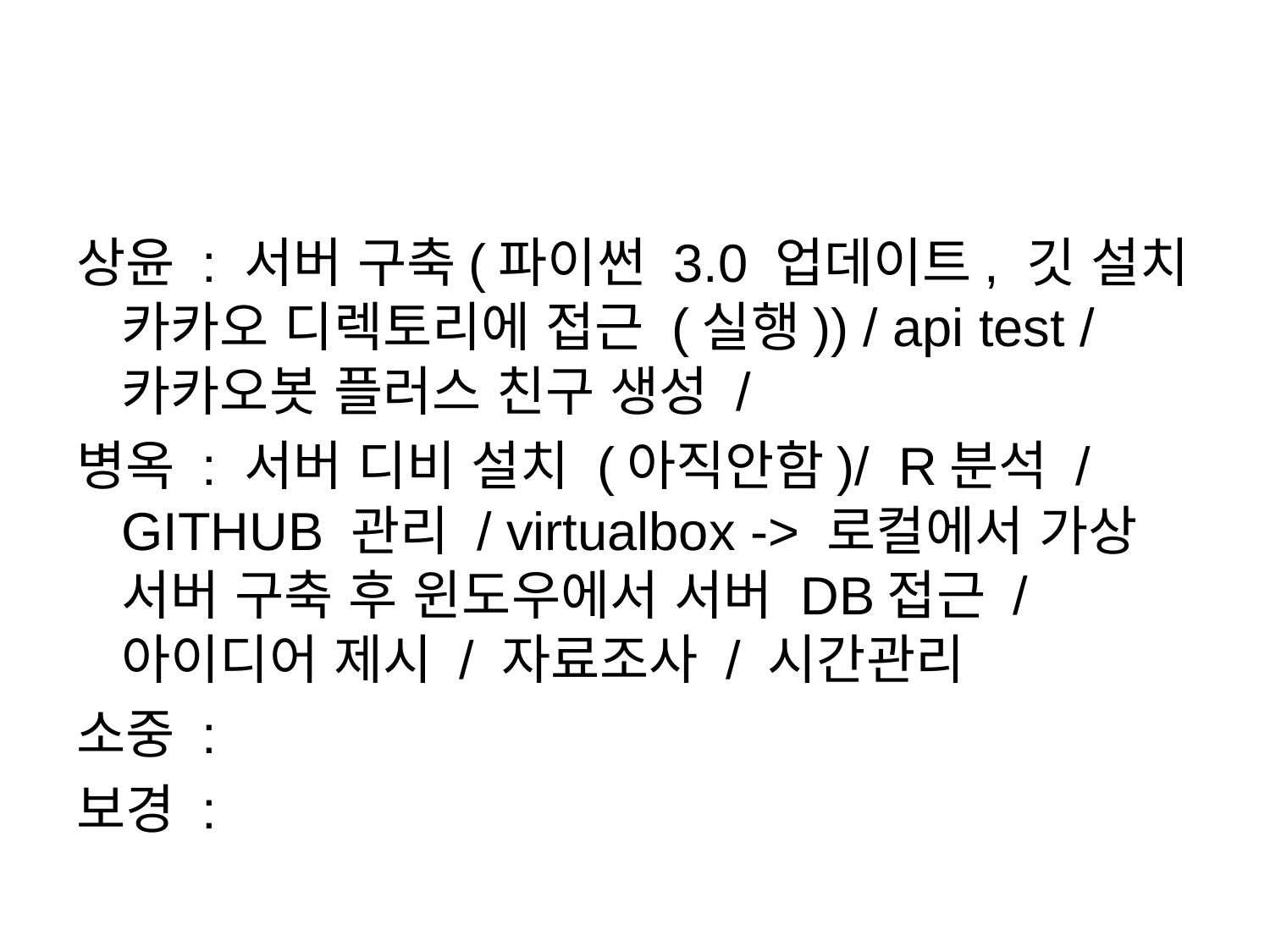

#
상윤 : 서버 구축(파이썬 3.0 업데이트, 깃 설치 카카오 디렉토리에 접근 (실행)) / api test / 카카오봇 플러스 친구 생성 /
병옥 : 서버 디비 설치 (아직안함)/  R분석 / GITHUB 관리 / virtualbox -> 로컬에서 가상 서버 구축 후 윈도우에서 서버 DB접근 / 아이디어 제시 / 자료조사 / 시간관리
소중 :
보경 :